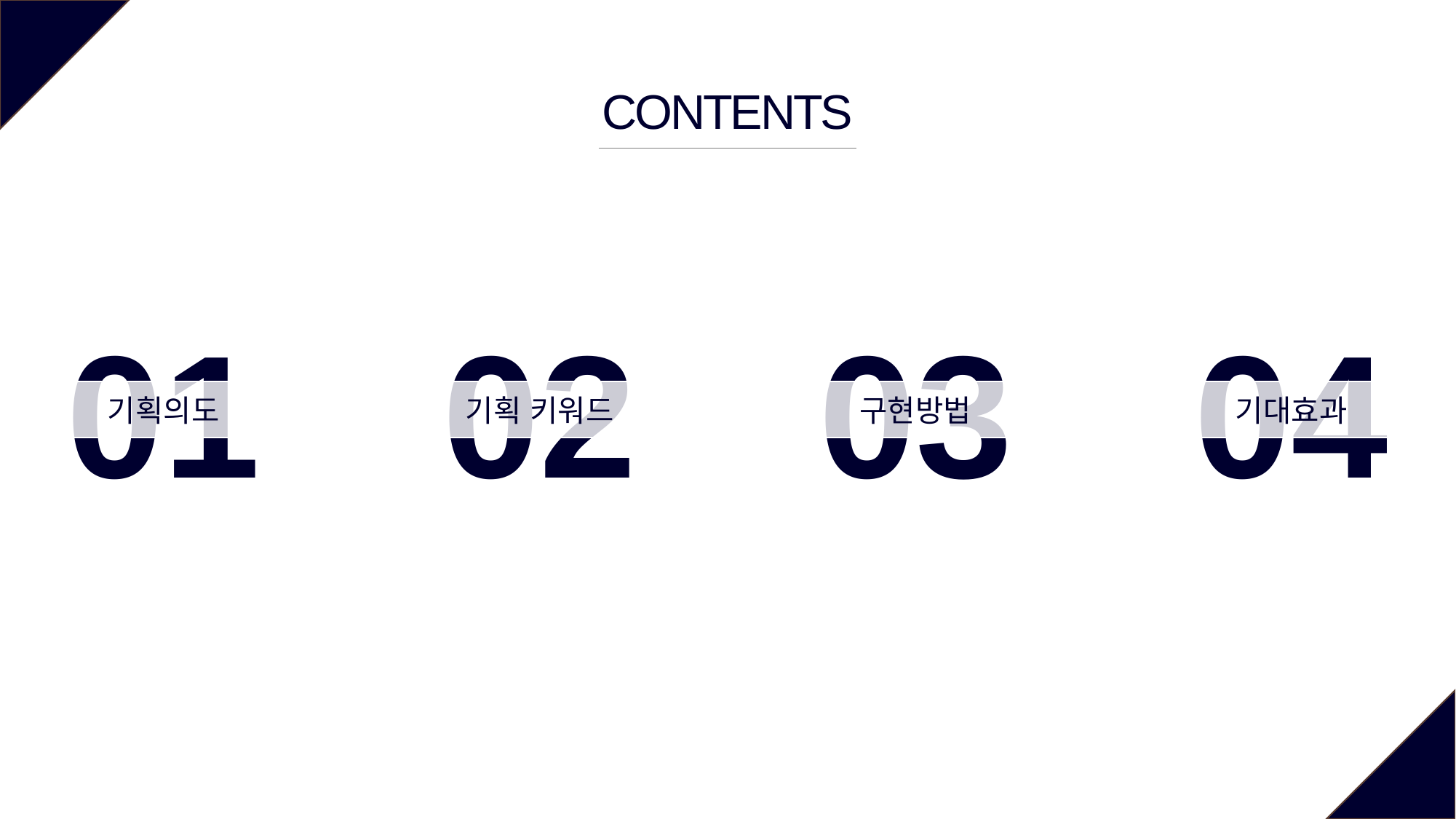

CONTENTS
01
02
03
04
기획의도
기획 키워드
구현방법
기대효과